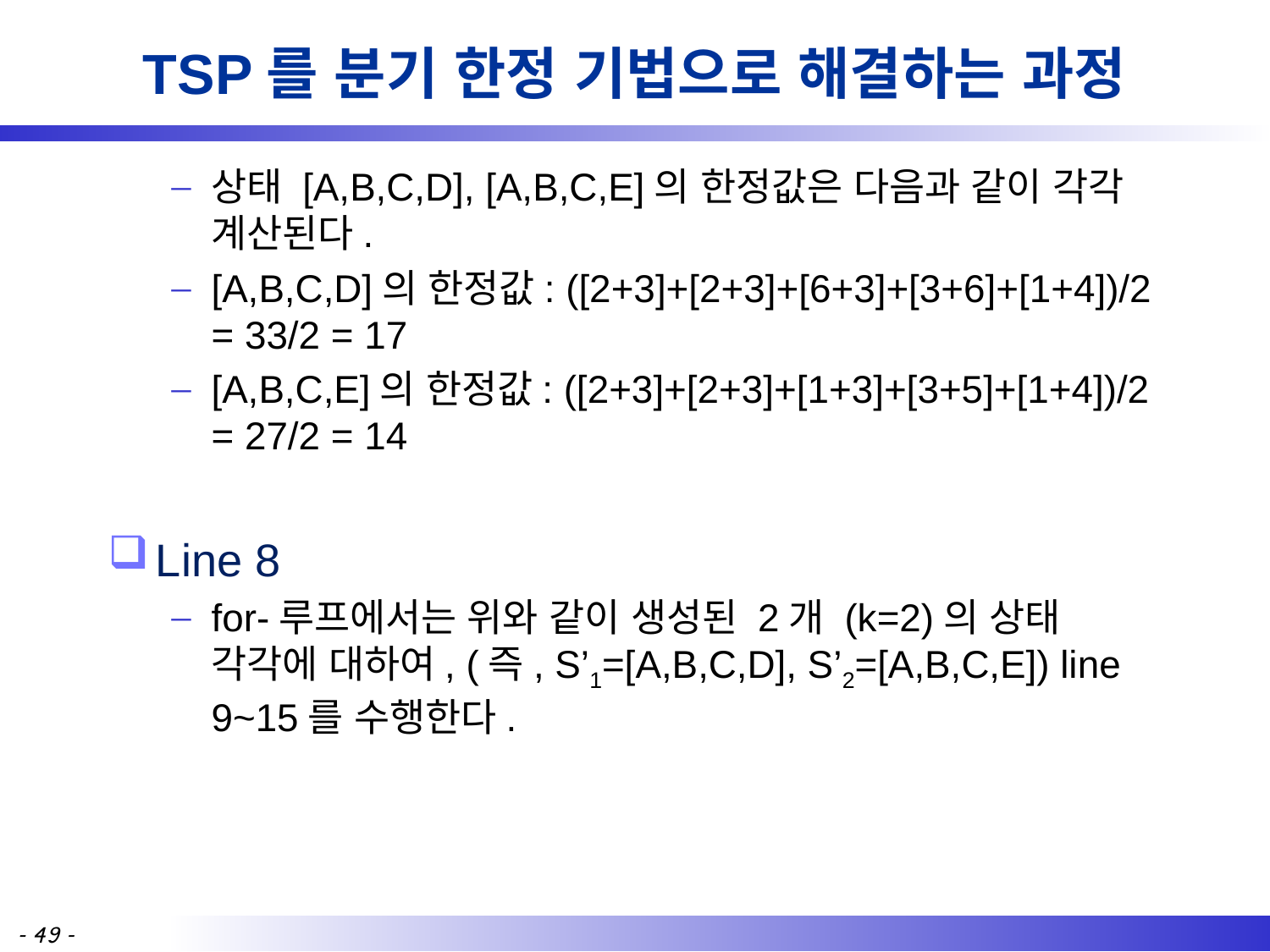

# TSP를 분기 한정 기법으로 해결하는 과정
상태 [A,B,C,D], [A,B,C,E]의 한정값은 다음과 같이 각각 계산된다.
[A,B,C,D]의 한정값: ([2+3]+[2+3]+[6+3]+[3+6]+[1+4])/2 = 33/2 = 17
[A,B,C,E]의 한정값: ([2+3]+[2+3]+[1+3]+[3+5]+[1+4])/2 = 27/2 = 14

Line 8
for-루프에서는 위와 같이 생성된 2개 (k=2)의 상태 각각에 대하여, (즉, S’1=[A,B,C,D], S’2=[A,B,C,E]) line 9~15를 수행한다.
- 49 -